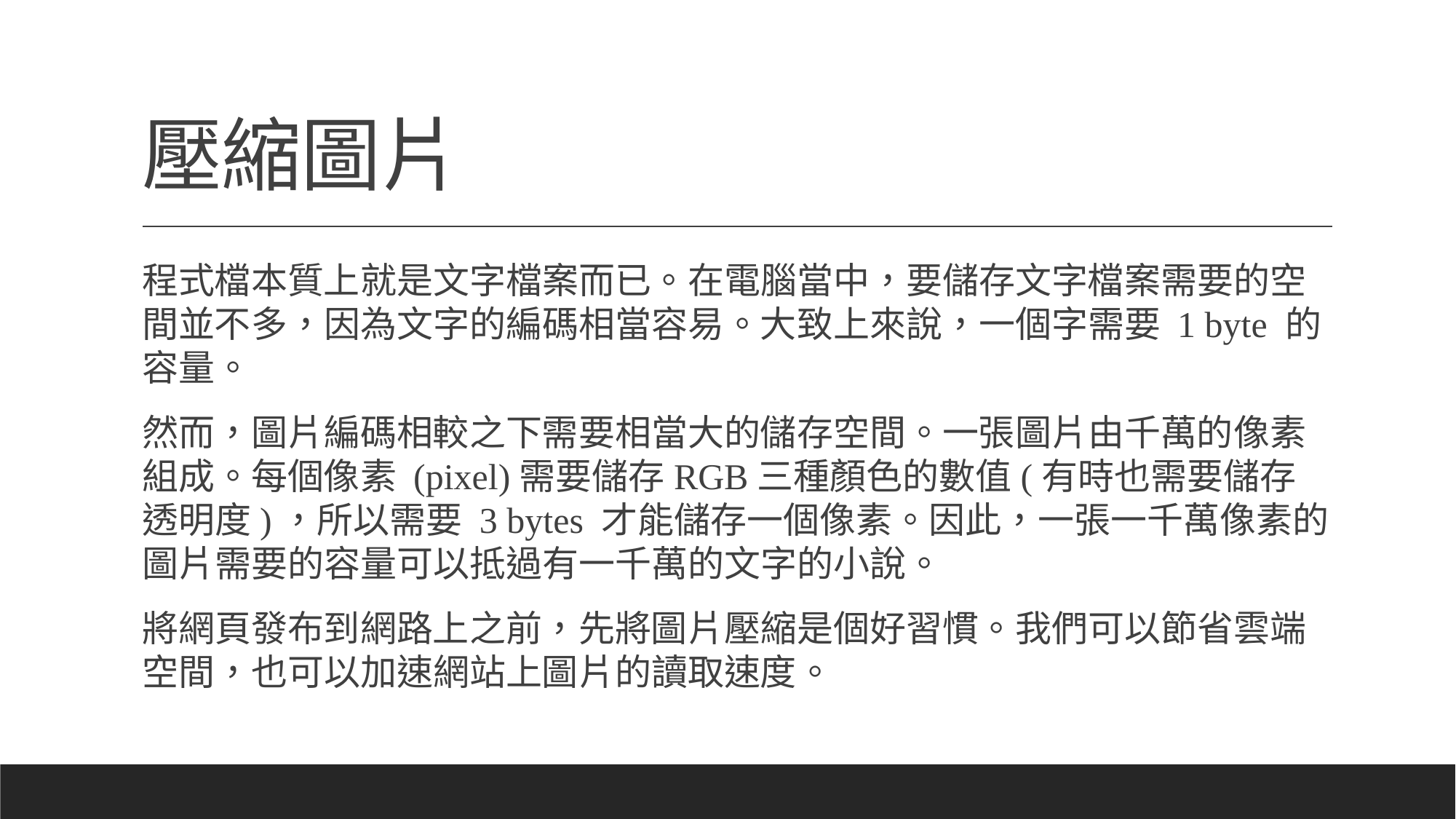

# 壓縮圖片
程式檔本質上就是文字檔案而已。在電腦當中，要儲存文字檔案需要的空間並不多，因為文字的編碼相當容易。大致上來說，一個字需要 1 byte 的容量。
然而，圖片編碼相較之下需要相當大的儲存空間。一張圖片由千萬的像素組成。每個像素 (pixel)需要儲存RGB三種顏色的數值(有時也需要儲存透明度)，所以需要 3 bytes 才能儲存一個像素。因此，一張一千萬像素的圖片需要的容量可以抵過有一千萬的文字的小說。
將網頁發布到網路上之前，先將圖片壓縮是個好習慣。我們可以節省雲端空間，也可以加速網站上圖片的讀取速度。